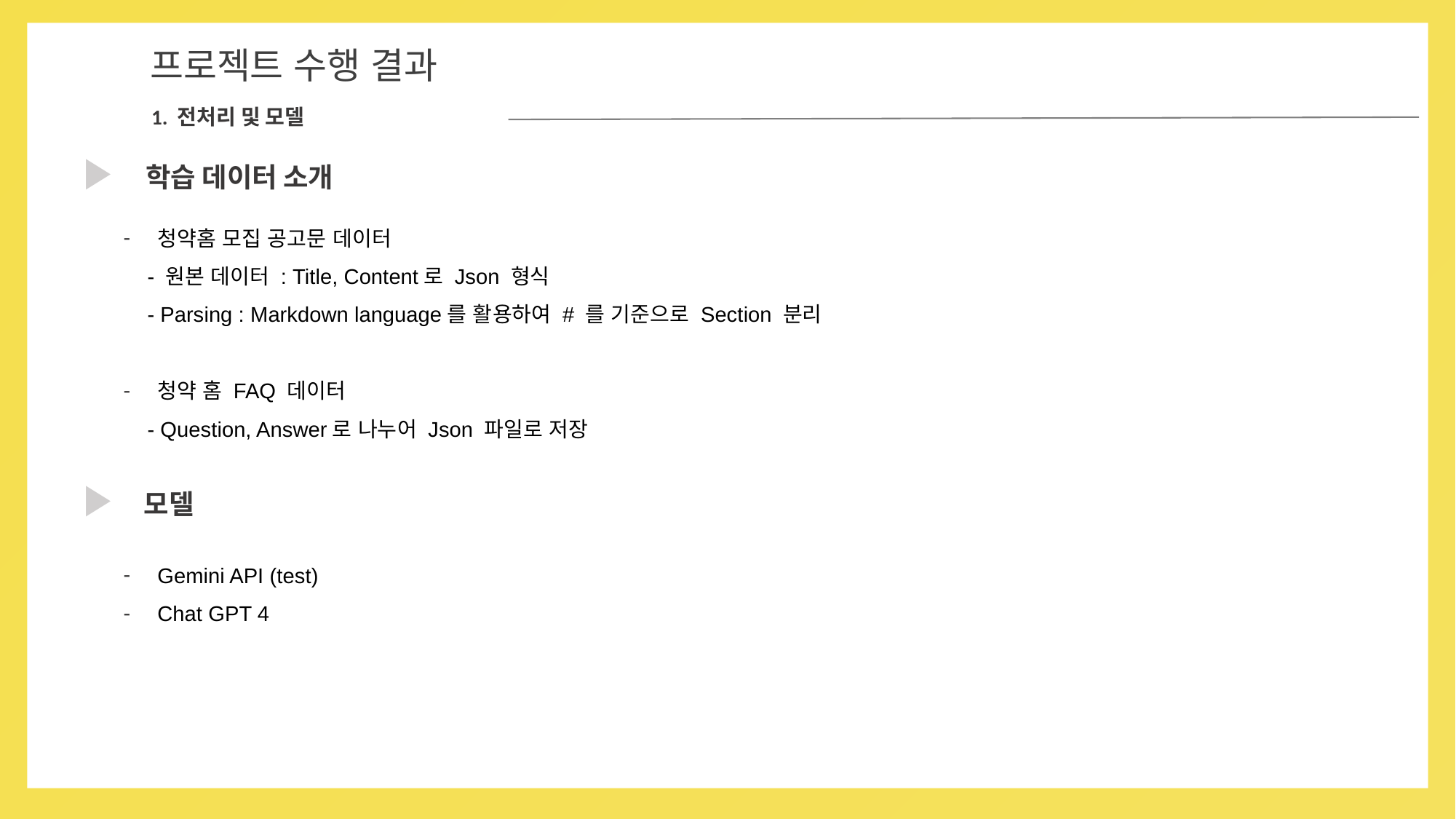

04
프로젝트 수행 결과
1. 전처리 및 모델
▶
학습 데이터 소개

청약홈 모집 공고문 데이터
    - 원본 데이터 : Title, Content로 Json 형식
    - Parsing : Markdown language를 활용하여 # 를 기준으로 Section 분리

청약 홈 FAQ 데이터
    - Question, Answer로 나누어 Json 파일로 저장

▶
모델
Gemini API (test)
Chat GPT 4